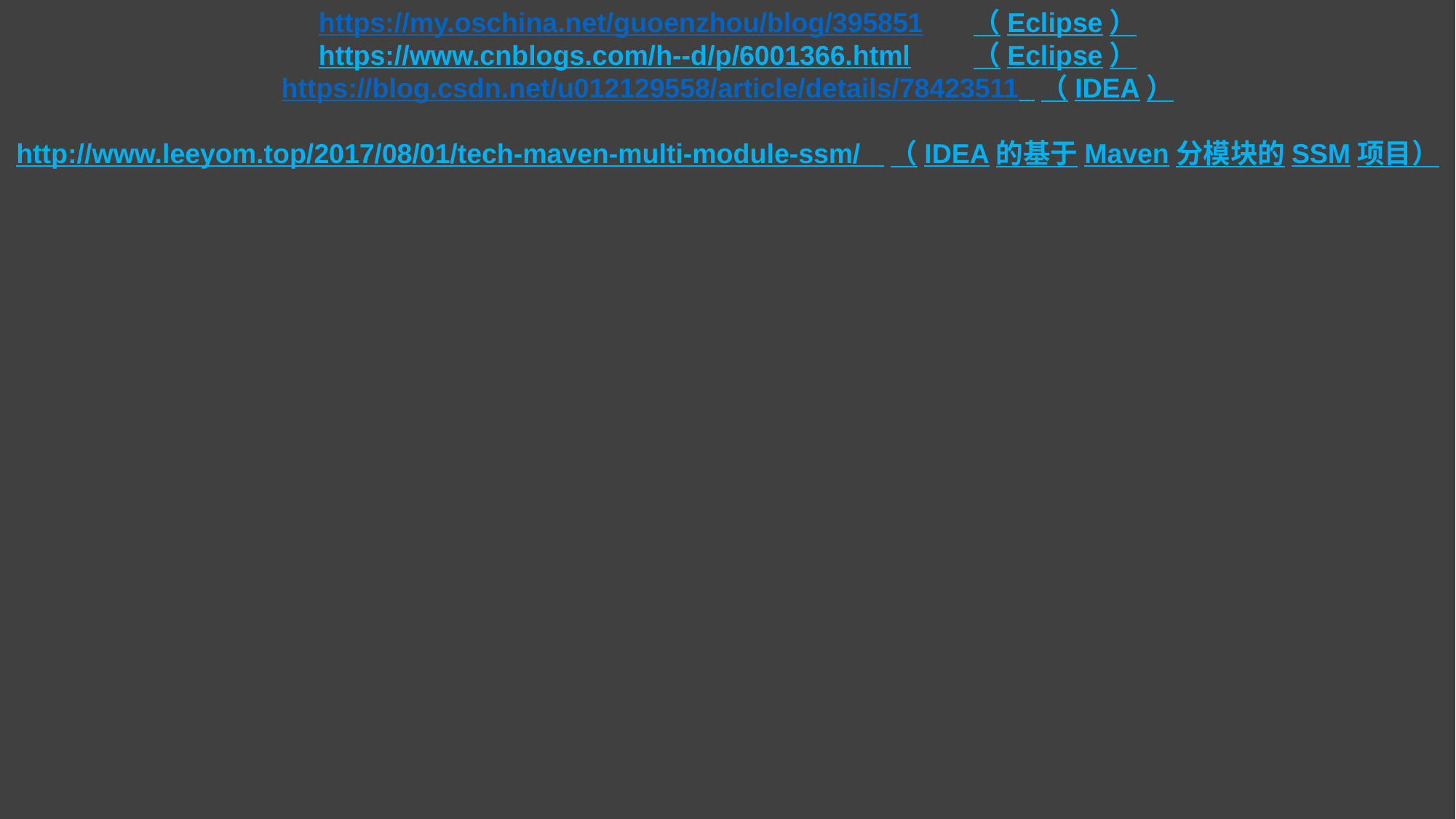

https://my.oschina.net/guoenzhou/blog/395851	（Eclipse）
https://www.cnblogs.com/h--d/p/6001366.html	（Eclipse）
https://blog.csdn.net/u012129558/article/details/78423511  （IDEA）

http://www.leeyom.top/2017/08/01/tech-maven-multi-module-ssm/   （IDEA的基于Maven分模块的SSM项目）